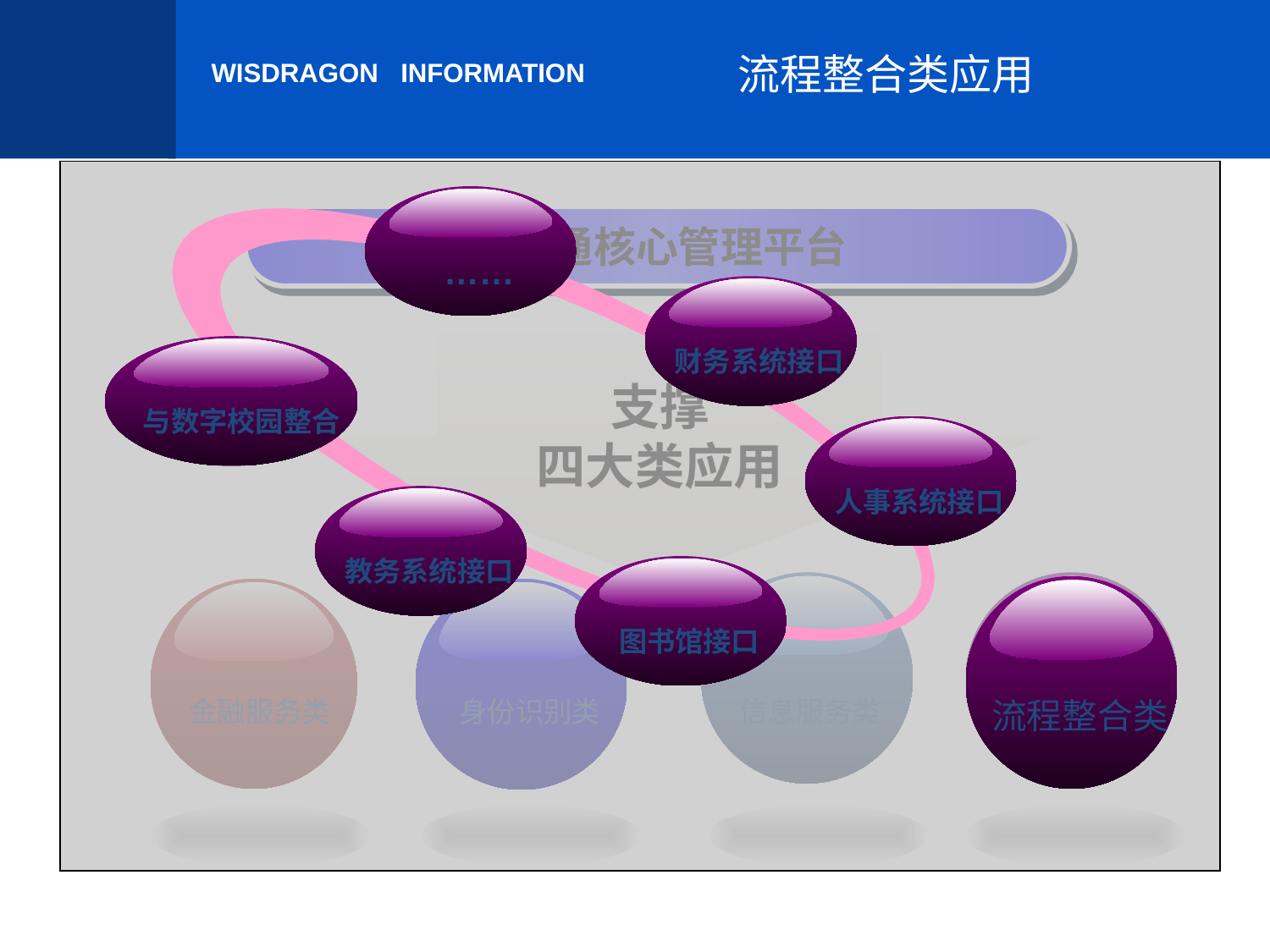

# 流程整合类应用

……
校园通核心管理平台

财务系统接口

支撑
四大类应用

与数字校园整合

人事系统接口

教务系统接口

图书馆接口

信息服务类

流程整合类

流程整合类

金融服务类

身份识别类